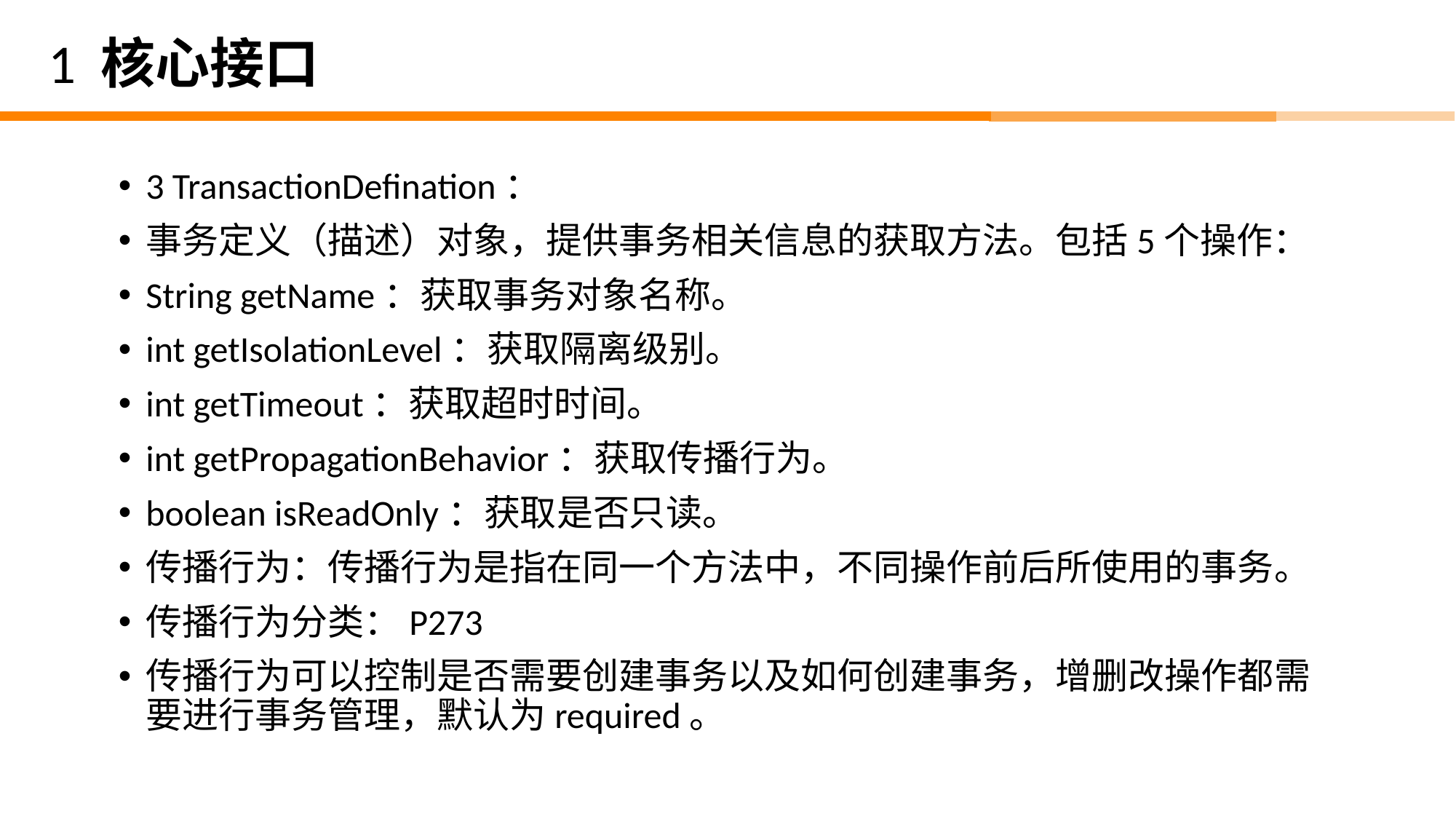

# 1 核心接口
3 TransactionDefination：
事务定义（描述）对象，提供事务相关信息的获取方法。包括5个操作：
String getName：获取事务对象名称。
int getIsolationLevel：获取隔离级别。
int getTimeout：获取超时时间。
int getPropagationBehavior：获取传播行为。
boolean isReadOnly：获取是否只读。
传播行为：传播行为是指在同一个方法中，不同操作前后所使用的事务。
传播行为分类：P273
传播行为可以控制是否需要创建事务以及如何创建事务，增删改操作都需要进行事务管理，默认为required。